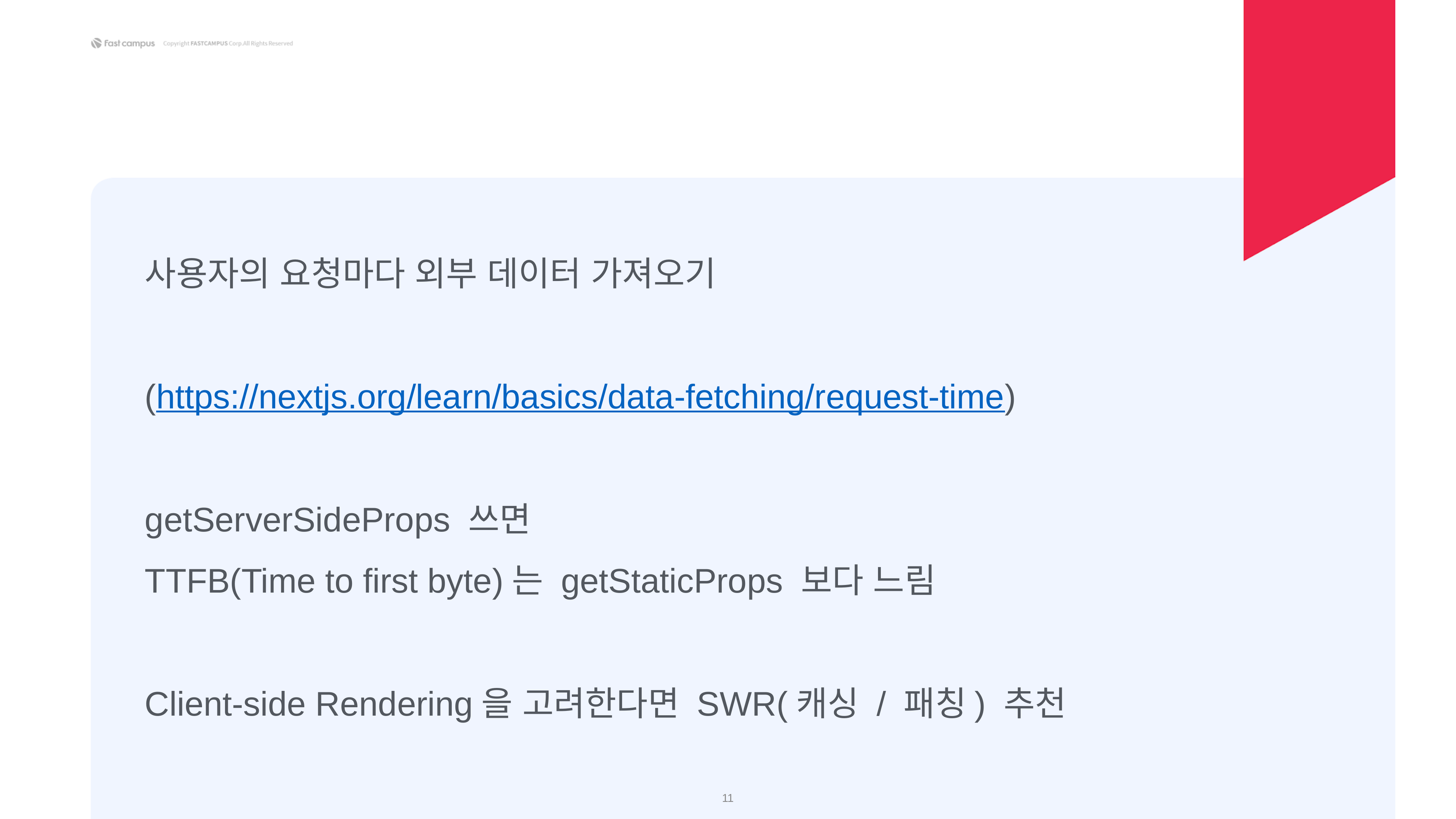

사용자의 요청마다 외부 데이터 가져오기

(https://nextjs.org/learn/basics/data-fetching/request-time)

getServerSideProps 쓰면
TTFB(Time to first byte)는 getStaticProps 보다 느림

Client-side Rendering을 고려한다면 SWR(캐싱 / 패칭) 추천
11